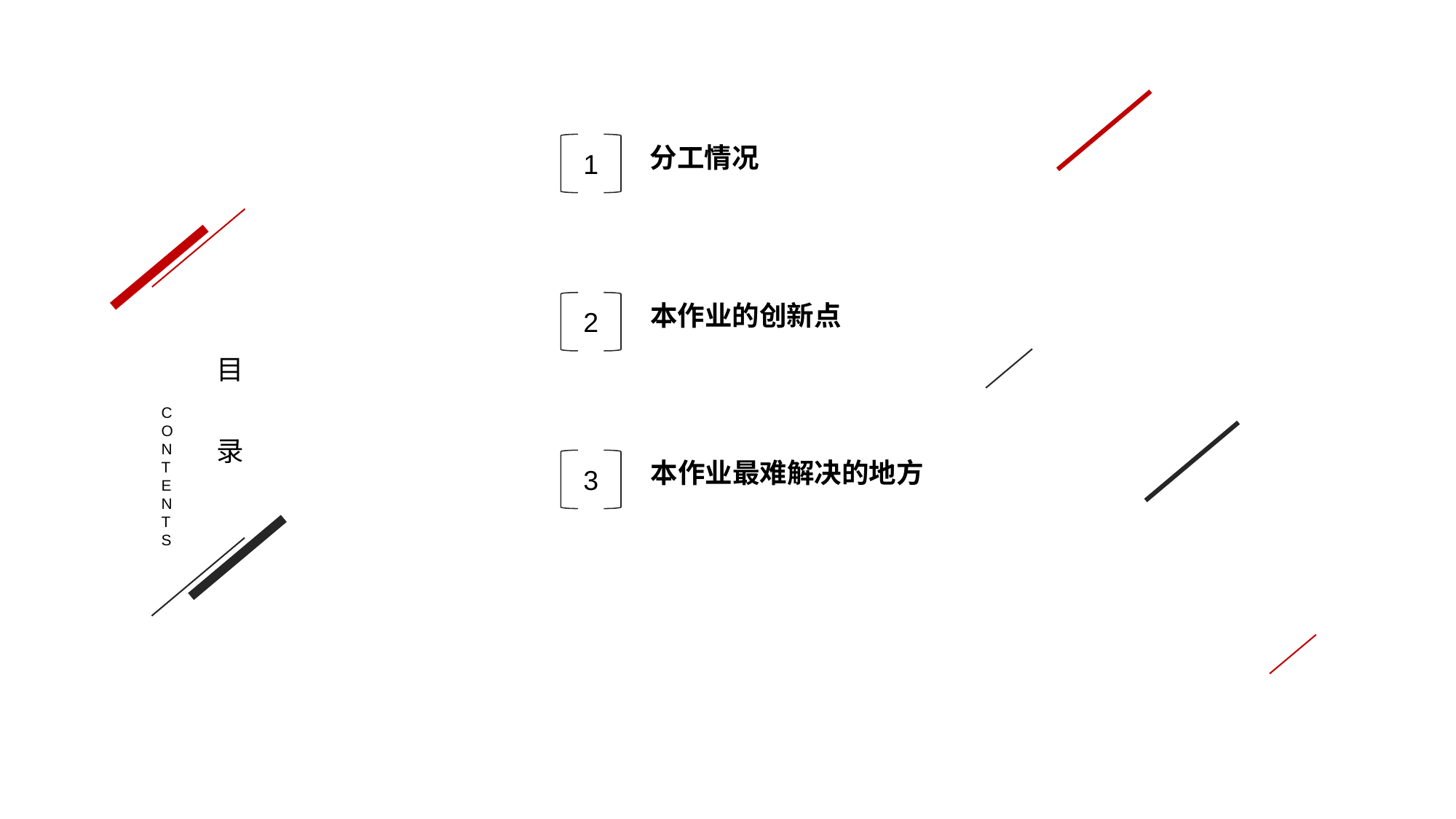

分工情况
1

本作业的创新点
2
目
录
CONTENTS

本作业最难解决的地方
3